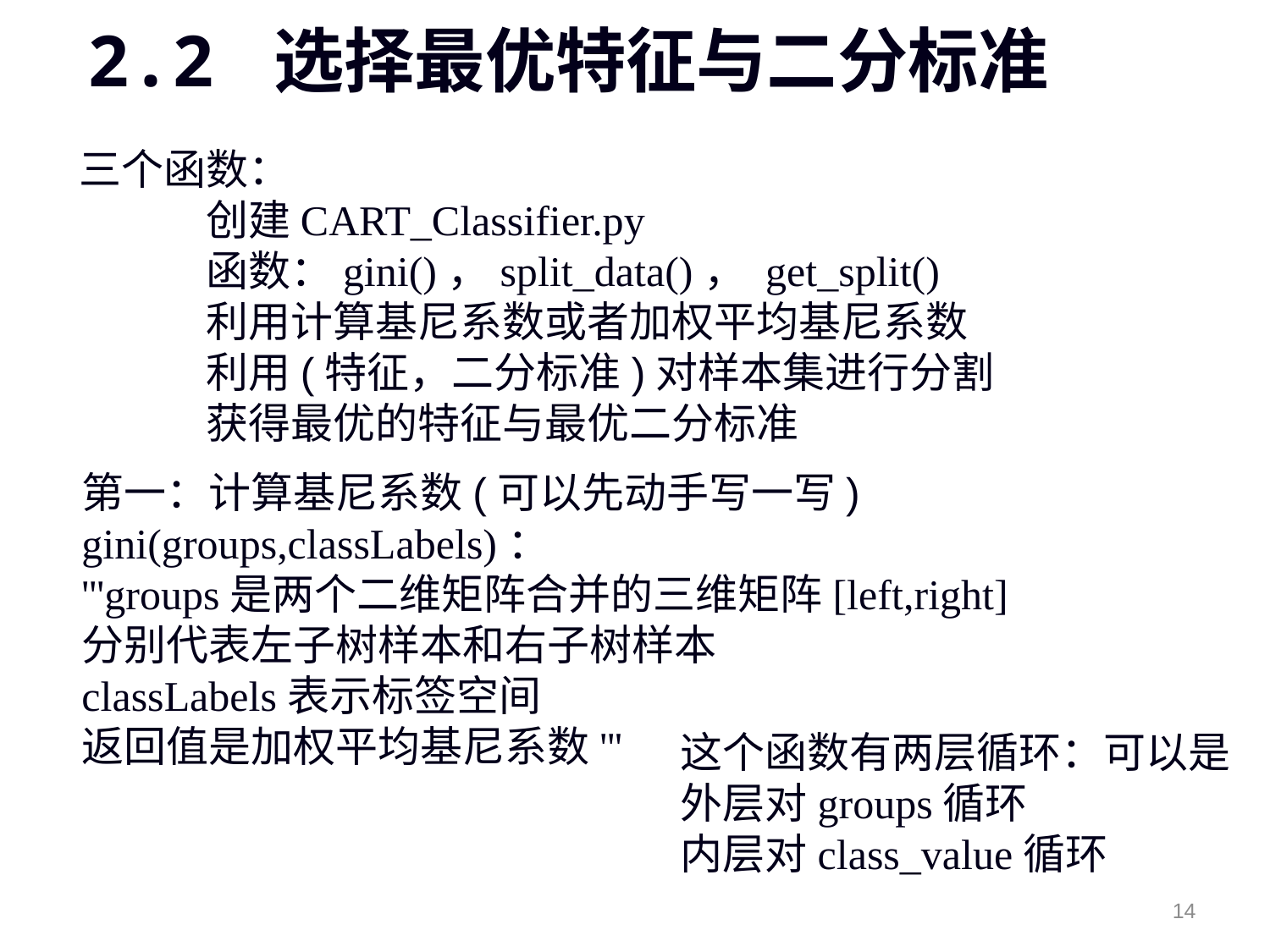

# 2.2 选择最优特征与二分标准
三个函数：
	创建CART_Classifier.py
	函数：gini()，split_data()， get_split()
	利用计算基尼系数或者加权平均基尼系数
	利用(特征，二分标准)对样本集进行分割
	获得最优的特征与最优二分标准
第一：计算基尼系数(可以先动手写一写)
gini(groups,classLabels)：
'''groups是两个二维矩阵合并的三维矩阵[left,right]
分别代表左子树样本和右子树样本
classLabels表示标签空间
返回值是加权平均基尼系数'''
这个函数有两层循环：可以是
外层对groups循环
内层对class_value循环